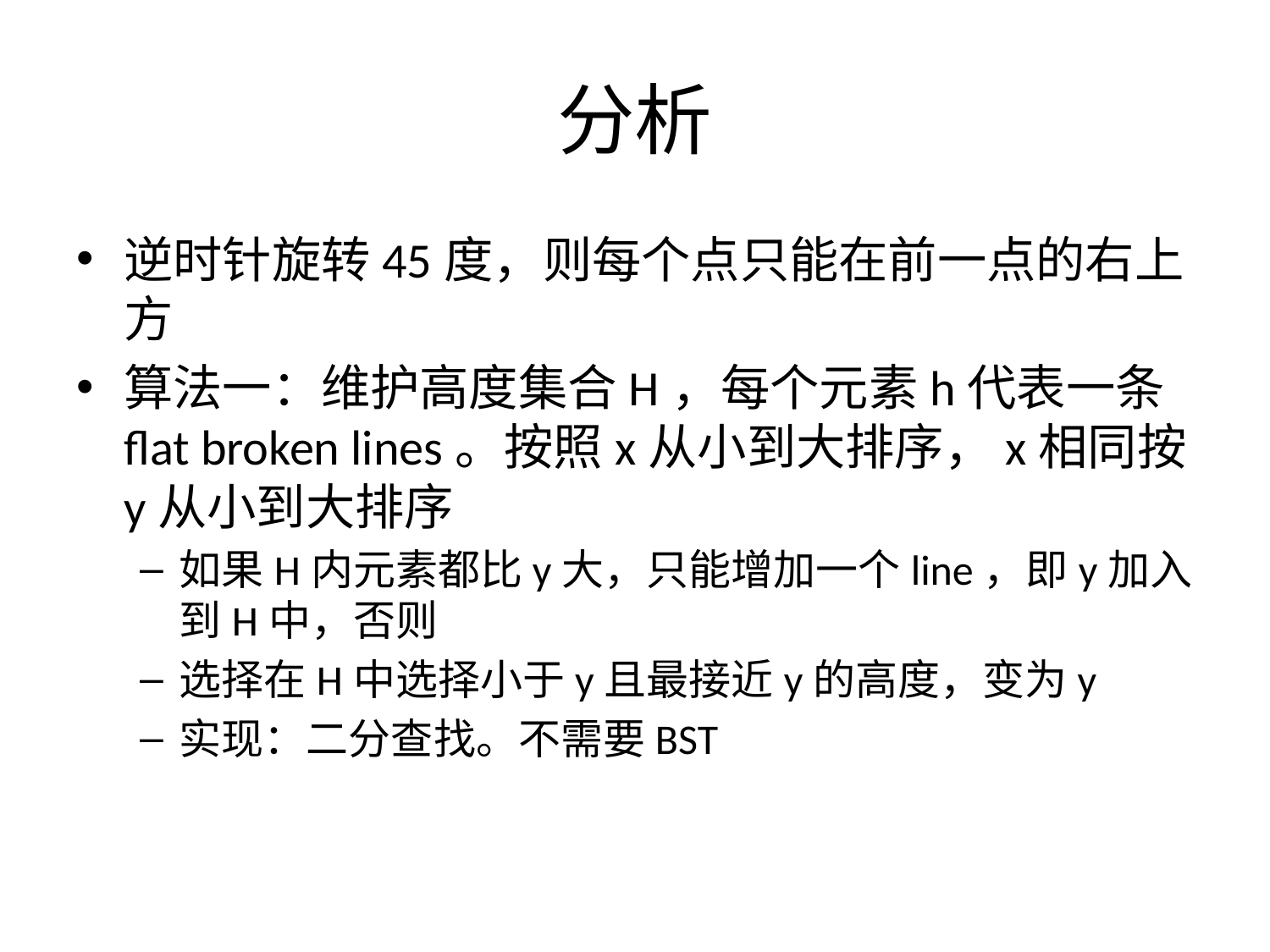

# 分析
逆时针旋转45度，则每个点只能在前一点的右上方
算法一：维护高度集合H，每个元素h代表一条flat broken lines。按照x从小到大排序，x相同按y从小到大排序
如果H内元素都比y大，只能增加一个line，即y加入到H中，否则
选择在H中选择小于y且最接近y的高度，变为y
实现：二分查找。不需要BST